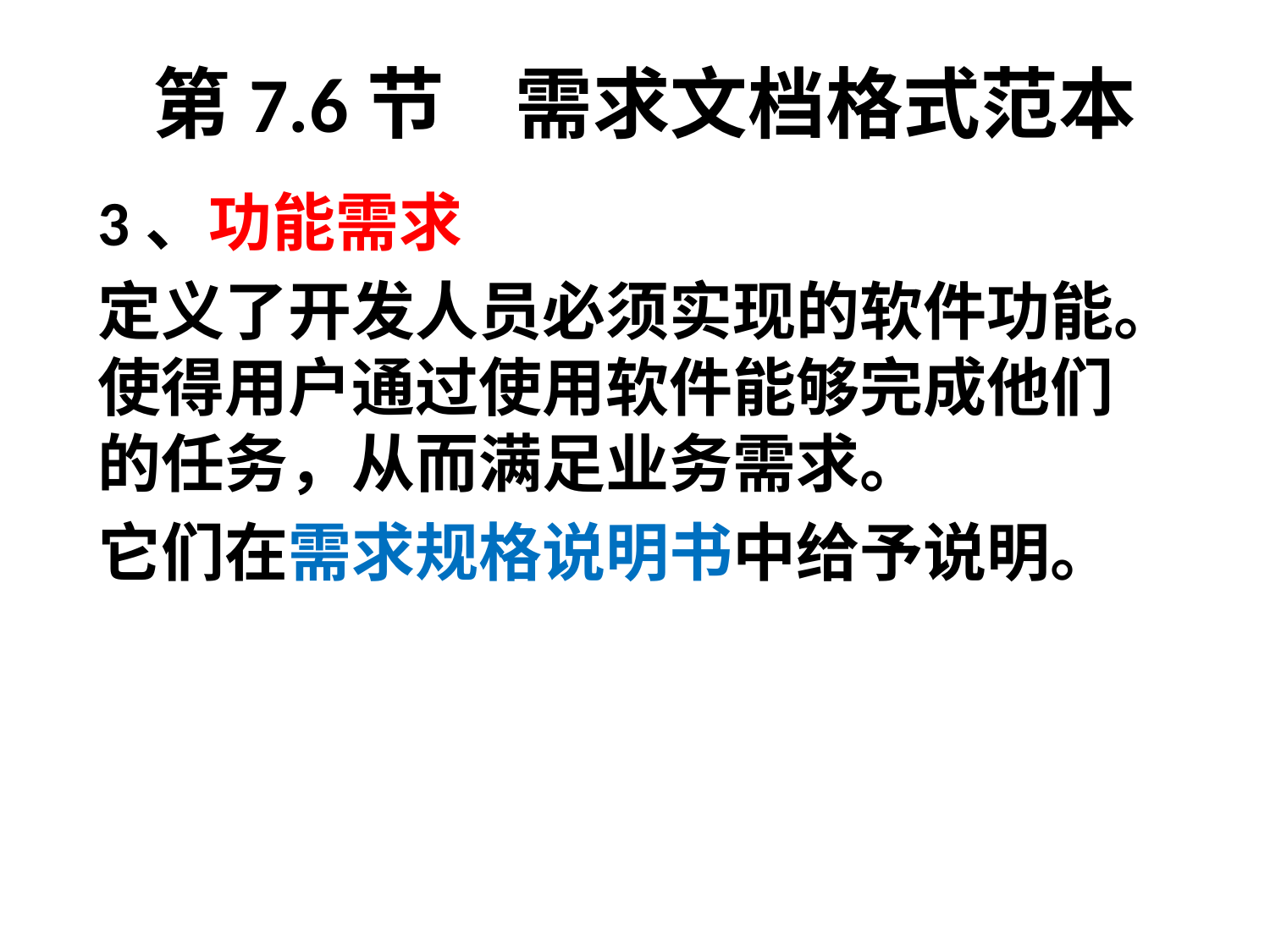

# 第7.6节    需求文档格式范本
3、功能需求
定义了开发人员必须实现的软件功能。使得用户通过使用软件能够完成他们的任务，从而满足业务需求。
它们在需求规格说明书中给予说明。